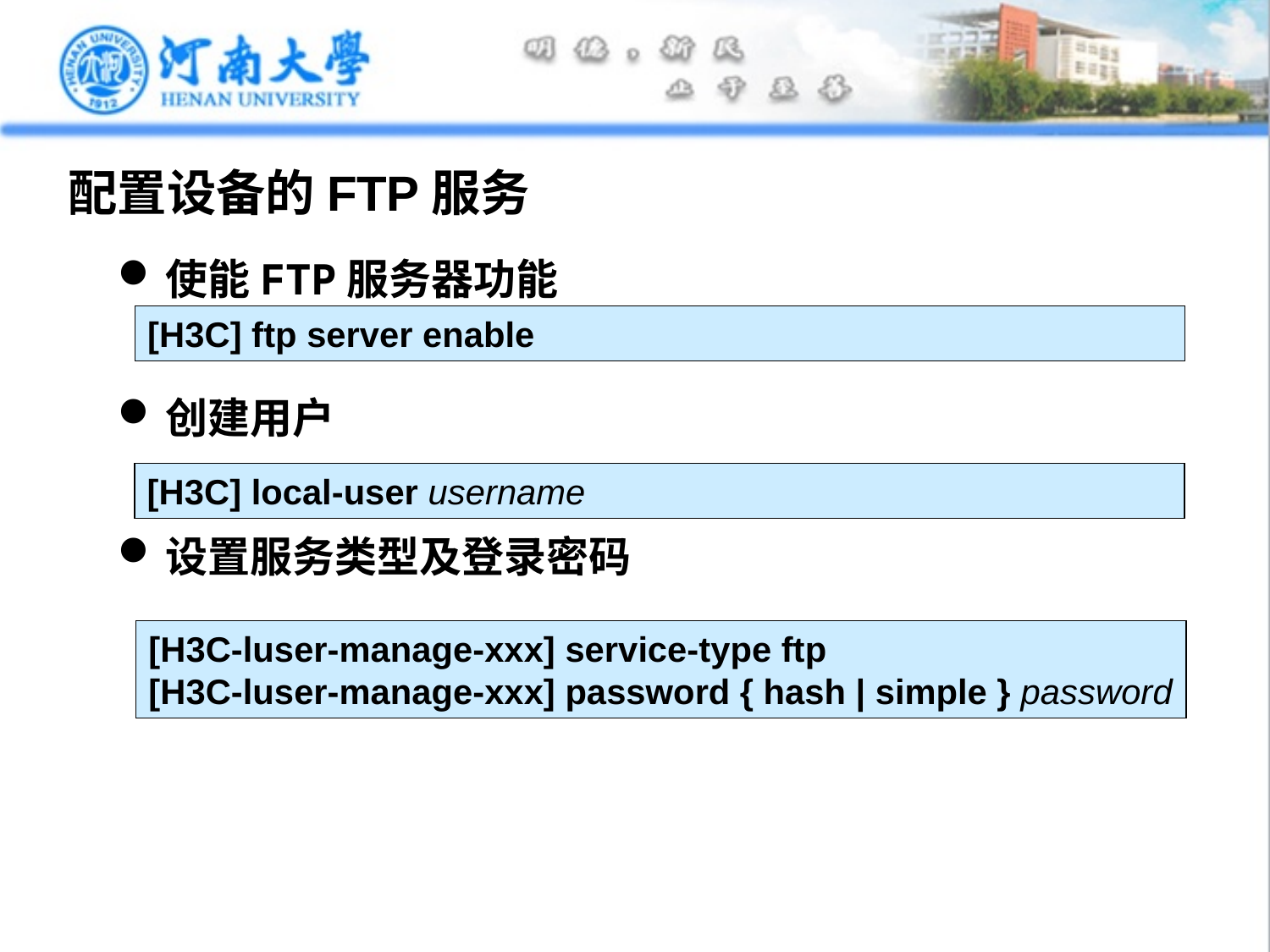

# 配置设备的FTP服务
使能FTP服务器功能

创建用户

设置服务类型及登录密码

[H3C] ftp server enable
[H3C] local-user username
[H3C-luser-manage-xxx] service-type ftp
[H3C-luser-manage-xxx] password { hash | simple } password